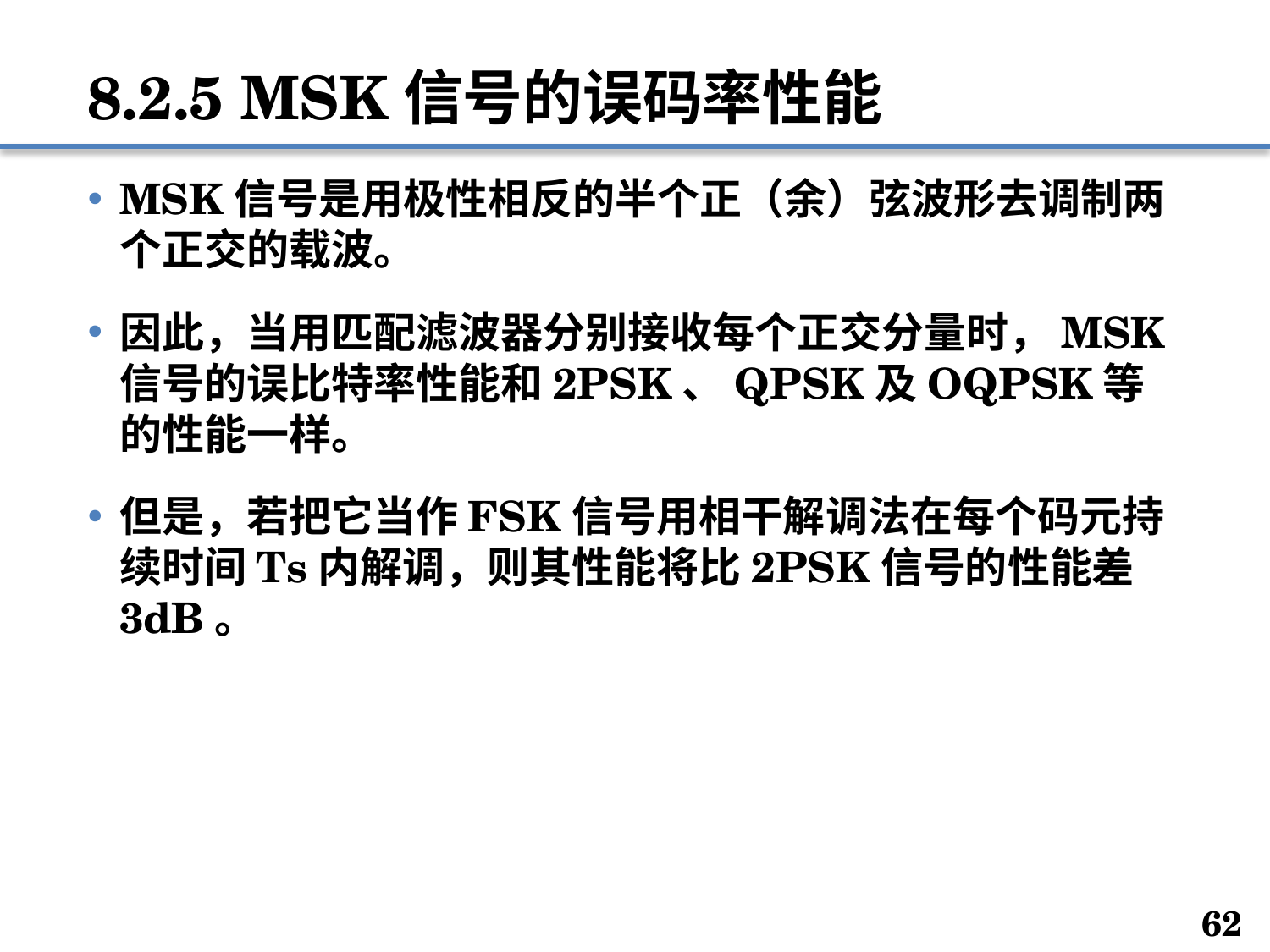

# 8.2.5 MSK信号的误码率性能
MSK信号是用极性相反的半个正（余）弦波形去调制两个正交的载波。
因此，当用匹配滤波器分别接收每个正交分量时，MSK信号的误比特率性能和2PSK、QPSK及OQPSK等的性能一样。
但是，若把它当作FSK信号用相干解调法在每个码元持续时间Ts内解调，则其性能将比2PSK信号的性能差3dB。
62